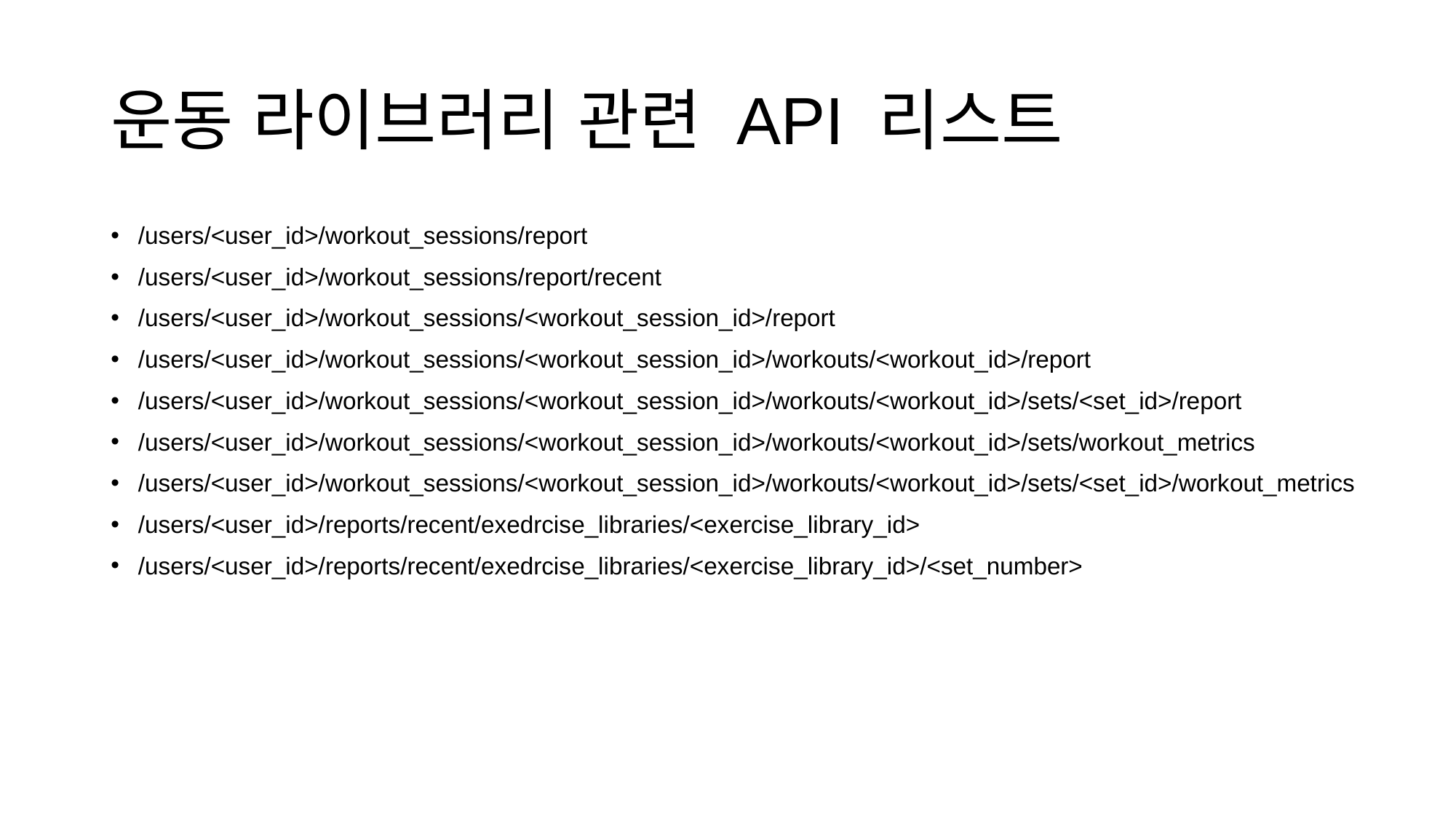

# 운동 라이브러리 관련 API 리스트
/users/<user_id>/workout_sessions/report
/users/<user_id>/workout_sessions/report/recent
/users/<user_id>/workout_sessions/<workout_session_id>/report
/users/<user_id>/workout_sessions/<workout_session_id>/workouts/<workout_id>/report
/users/<user_id>/workout_sessions/<workout_session_id>/workouts/<workout_id>/sets/<set_id>/report
/users/<user_id>/workout_sessions/<workout_session_id>/workouts/<workout_id>/sets/workout_metrics
/users/<user_id>/workout_sessions/<workout_session_id>/workouts/<workout_id>/sets/<set_id>/workout_metrics
/users/<user_id>/reports/recent/exedrcise_libraries/<exercise_library_id>
/users/<user_id>/reports/recent/exedrcise_libraries/<exercise_library_id>/<set_number>